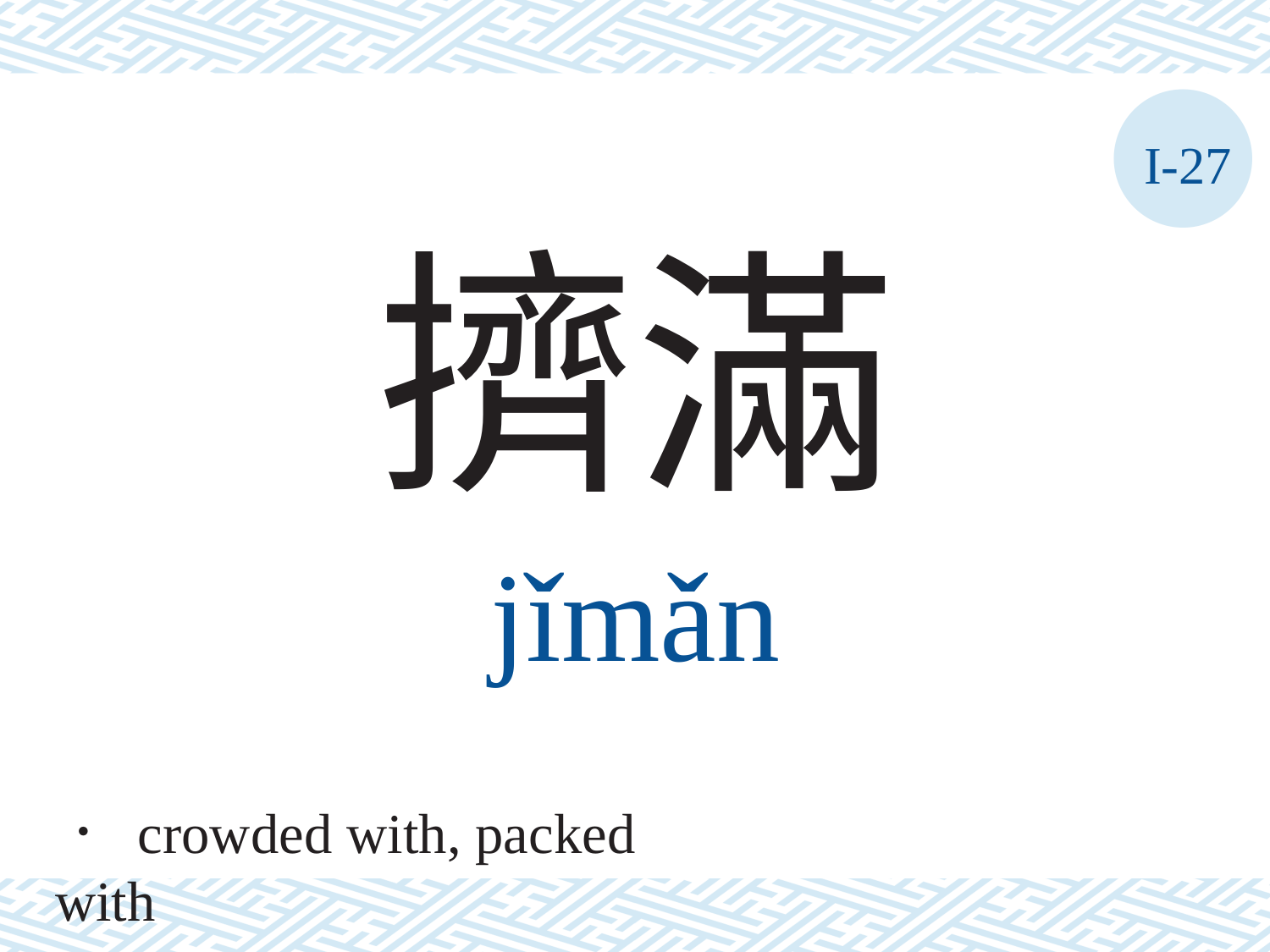

I-27
擠滿
jǐmǎn
． crowded with, packed with